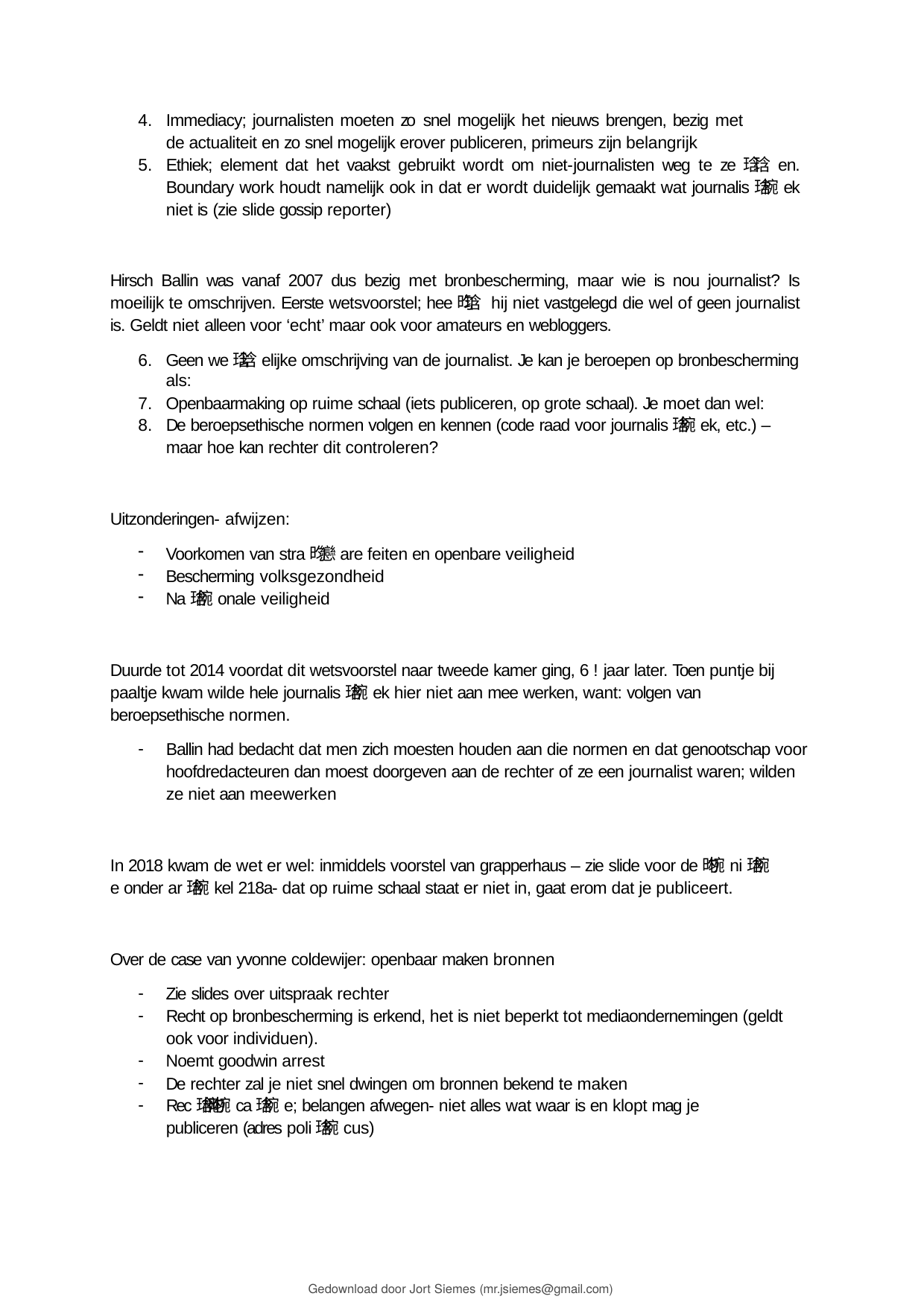

Immediacy; journalisten moeten zo snel mogelijk het nieuws brengen, bezig met de actualiteit en zo snel mogelijk erover publiceren, primeurs zijn belangrijk
Ethiek; element dat het vaakst gebruikt wordt om niet-journalisten weg te ze琀琀en. Boundary work houdt namelijk ook in dat er wordt duidelijk gemaakt wat journalis琀椀ek niet is (zie slide gossip reporter)

Hirsch Ballin was vanaf 2007 dus bezig met bronbescherming, maar wie is nou journalist? Is moeilijk te omschrijven. Eerste wetsvoorstel; hee昀琀 hij niet vastgelegd die wel of geen journalist is. Geldt niet alleen voor ‘echt’ maar ook voor amateurs en webloggers.
Geen we琀琀elijke omschrijving van de journalist. Je kan je beroepen op bronbescherming als:
Openbaarmaking op ruime schaal (iets publiceren, op grote schaal). Je moet dan wel:
De beroepsethische normen volgen en kennen (code raad voor journalis琀椀ek, etc.) – maar hoe kan rechter dit controleren?

Uitzonderingen- afwijzen:
Voorkomen van stra昀戀are feiten en openbare veiligheid
Bescherming volksgezondheid
Na琀椀onale veiligheid

Duurde tot 2014 voordat dit wetsvoorstel naar tweede kamer ging, 6 ! jaar later. Toen puntje bij paaltje kwam wilde hele journalis琀椀ek hier niet aan mee werken, want: volgen van beroepsethische normen.
Ballin had bedacht dat men zich moesten houden aan die normen en dat genootschap voor hoofdredacteuren dan moest doorgeven aan de rechter of ze een journalist waren; wilden ze niet aan meewerken

In 2018 kwam de wet er wel: inmiddels voorstel van grapperhaus – zie slide voor de昀椀ni琀椀e onder ar琀椀kel 218a- dat op ruime schaal staat er niet in, gaat erom dat je publiceert.

Over de case van yvonne coldewijer: openbaar maken bronnen
Zie slides over uitspraak rechter
Recht op bronbescherming is erkend, het is niet beperkt tot mediaondernemingen (geldt ook voor individuen).
Noemt goodwin arrest
De rechter zal je niet snel dwingen om bronnen bekend te maken
Rec琀椀昀椀ca琀椀e; belangen afwegen- niet alles wat waar is en klopt mag je publiceren (adres poli琀椀cus)
Gedownload door Jort Siemes (mr.jsiemes@gmail.com)